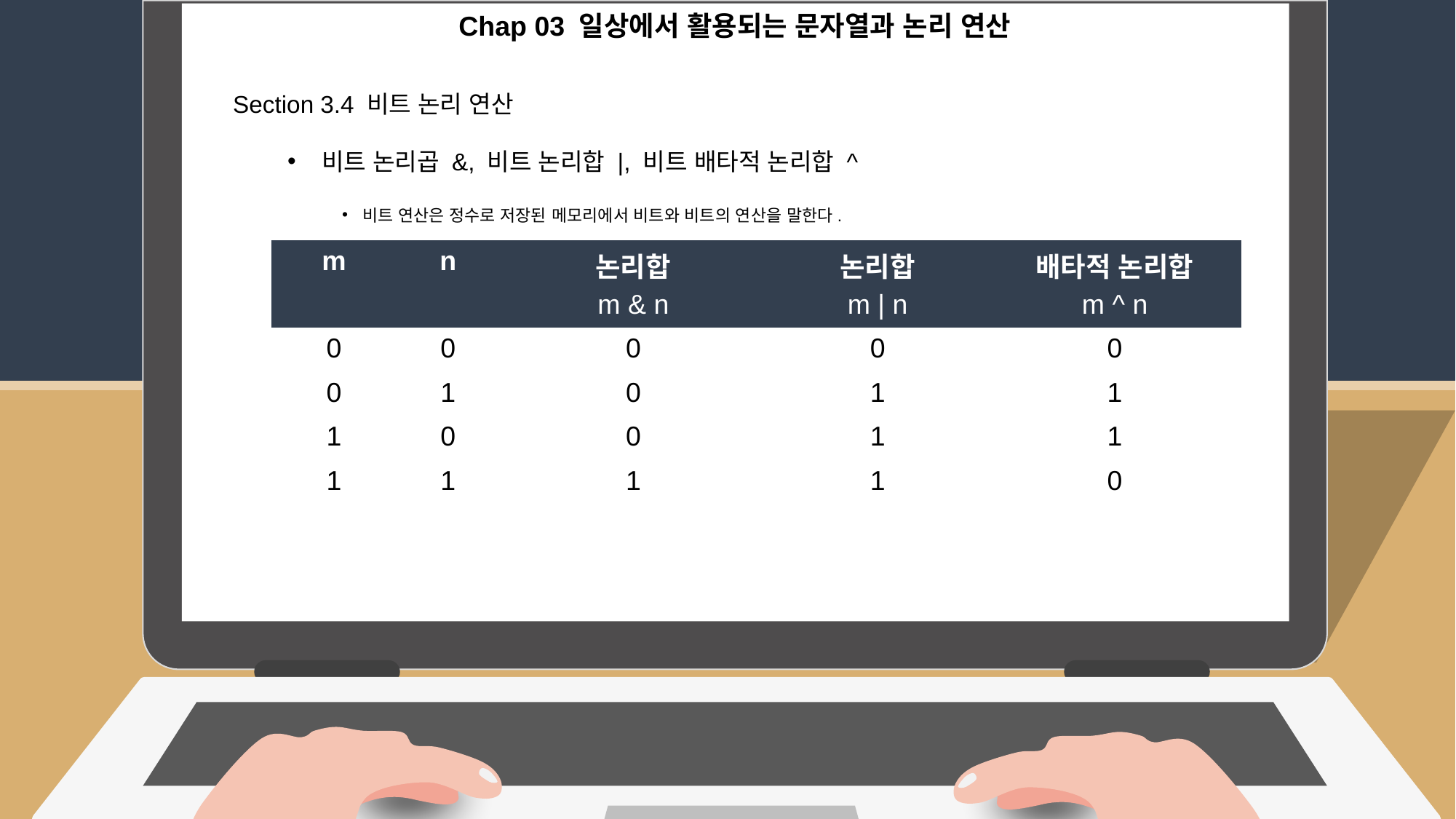

Chap 03 일상에서 활용되는 문자열과 논리 연산
Section 3.4 비트 논리 연산

비트 논리곱 &, 비트 논리합 |, 비트 배타적 논리합 ^

비트 연산은 정수로 저장된 메모리에서 비트와 비트의 연산을 말한다.

1

| m | n | 논리합 | 논리합 | 배타적 논리합 |
| --- | --- | --- | --- | --- |
|  |  | m & n | m | n | m ^ n |
| 0 | 0 | 0 | 0 | 0 |
| 0 | 1 | 0 | 1 | 1 |
| 1 | 0 | 0 | 1 | 1 |
| 1 | 1 | 1 | 1 | 0 |